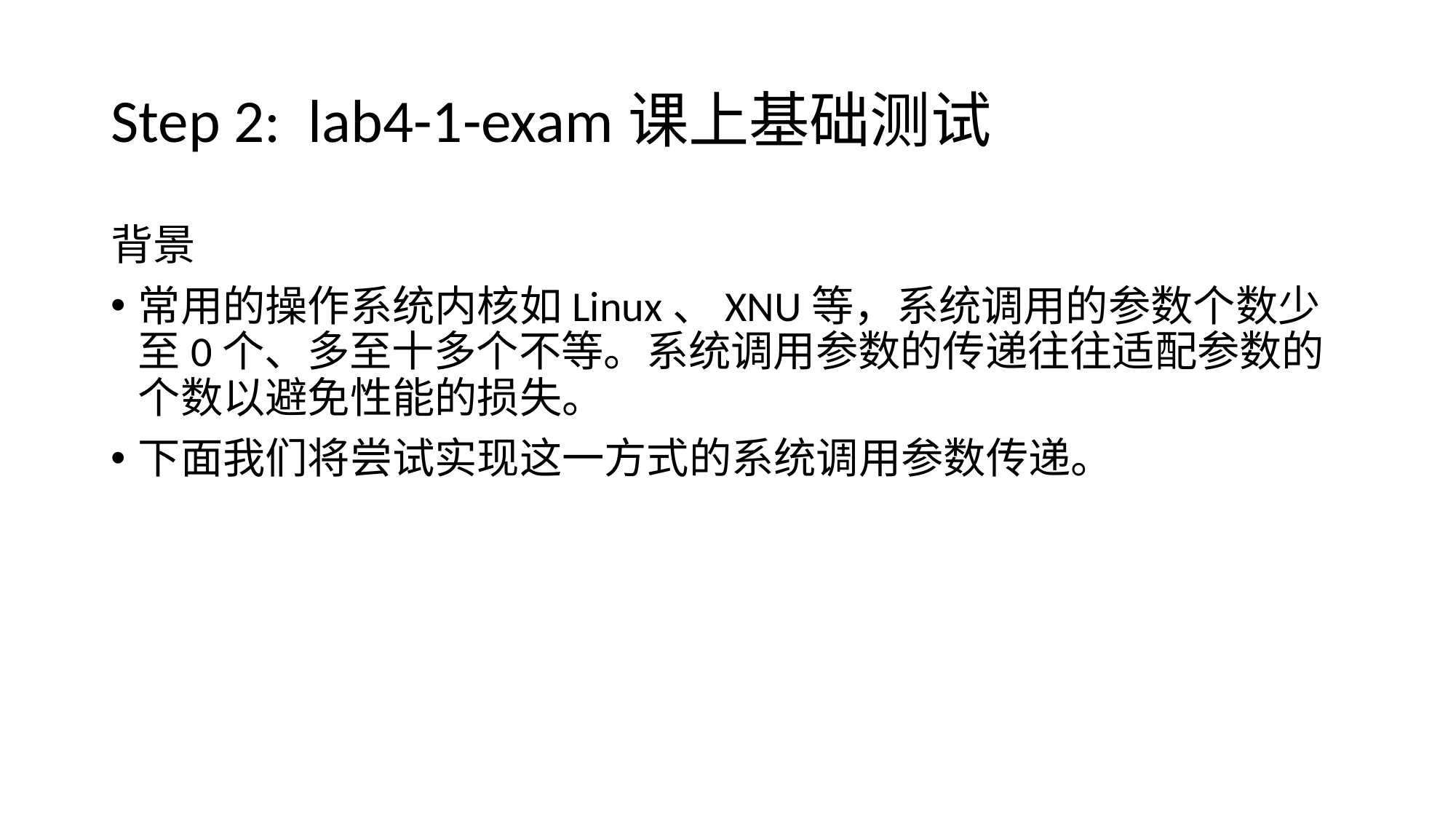

# Step 2:  lab4-1-exam课上基础测试
背景
常用的操作系统内核如Linux、XNU等，系统调用的参数个数少至0个、多至十多个不等。系统调用参数的传递往往适配参数的个数以避免性能的损失。
下面我们将尝试实现这一方式的系统调用参数传递。